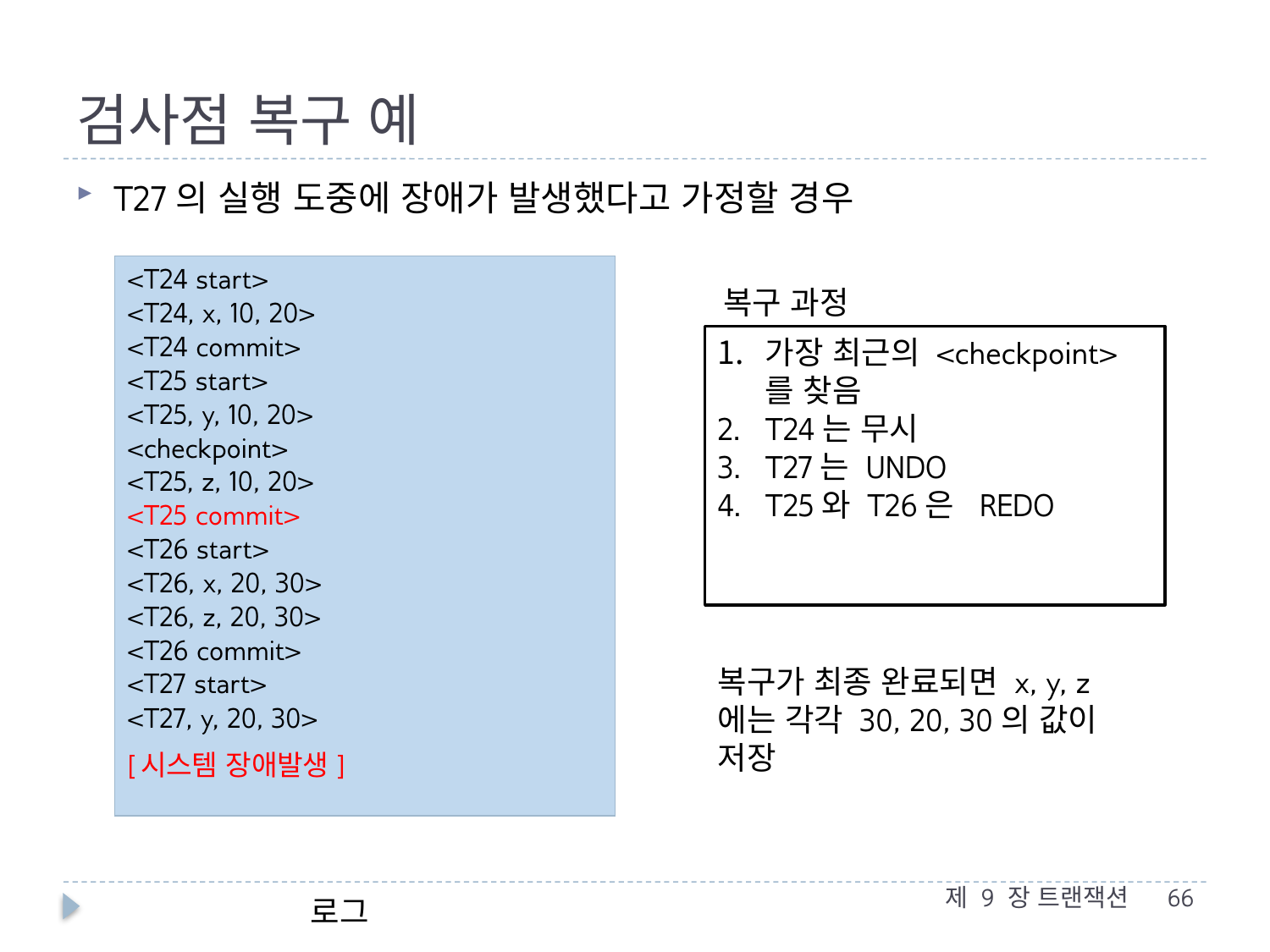

# 검사점 복구 예
T27의 실행 도중에 장애가 발생했다고 가정할 경우

| <T24 start> <T24, x, 10, 20> <T24 commit> <T25 start> <T25, y, 10, 20> <checkpoint> <T25, z, 10, 20> <T25 commit> <T26 start> <T26, x, 20, 30> <T26, z, 20, 30> <T26 commit> <T27 start> <T27, y, 20, 30> [시스템 장애발생] |
| --- |
복구 과정
가장 최근의 <checkpoint> 를 찾음
T24는 무시
T27는 UNDO
T25와 T26은  REDO

복구가 최종 완료되면 x, y, z에는 각각 30, 20, 30의 값이 저장

제 9 장 트랜잭션
66
로그